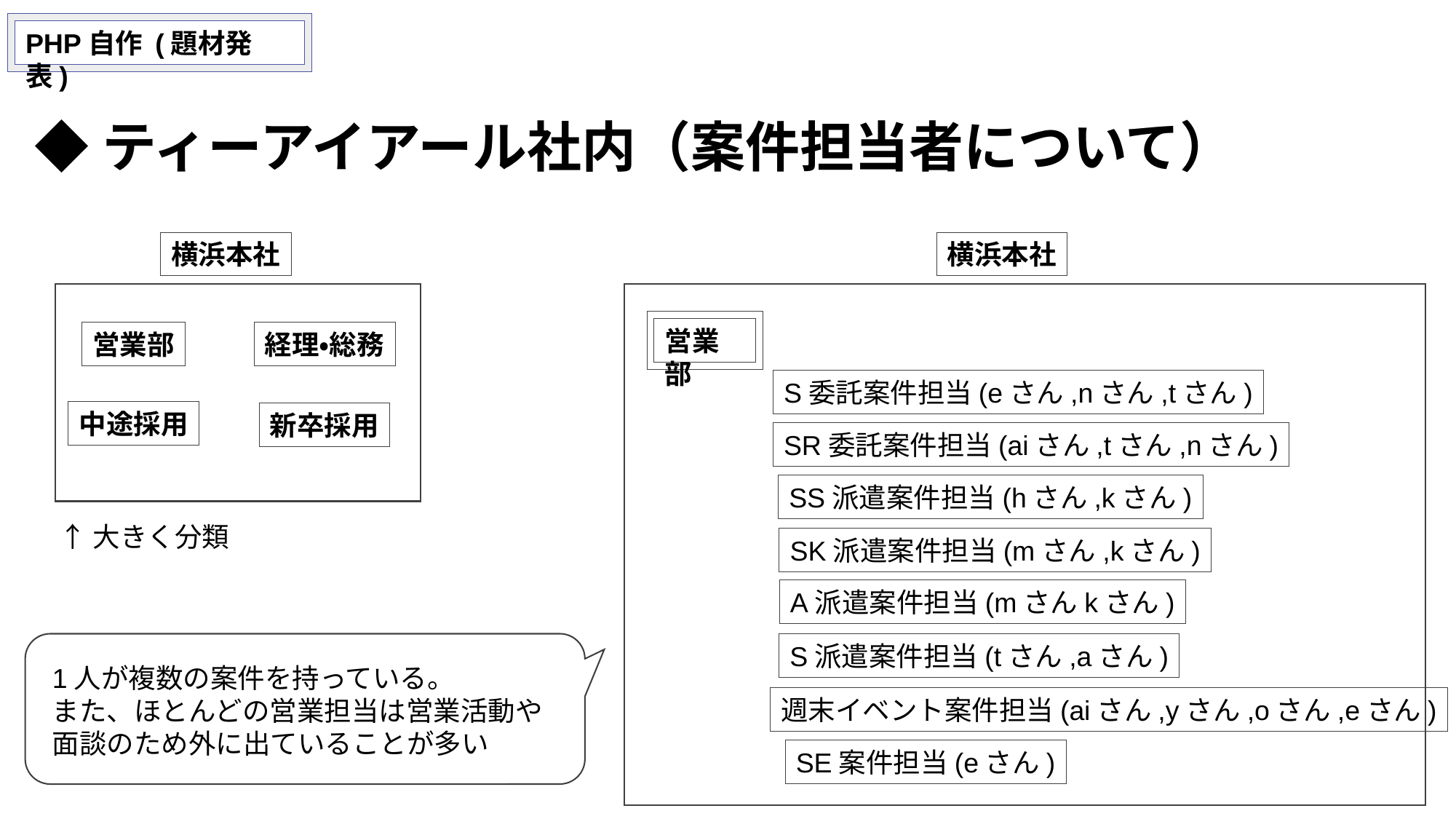

PHP自作 (題材発表)
◆ティーアイアール社内（案件担当者について）
横浜本社
横浜本社

営業部
経理・総務
営業部
S委託案件担当(eさん,nさん,tさん)
中途採用
新卒採用
SR委託案件担当(aiさん,tさん,nさん)
SS派遣案件担当(hさん,kさん)
↑大きく分類
SK派遣案件担当(mさん,kさん)
A派遣案件担当(mさんkさん)

S派遣案件担当(tさん,aさん)
1人が複数の案件を持っている。
また、ほとんどの営業担当は営業活動や
面談のため外に出ていることが多い
週末イベント案件担当(aiさん,yさん,oさん,eさん)
SE案件担当(eさん)